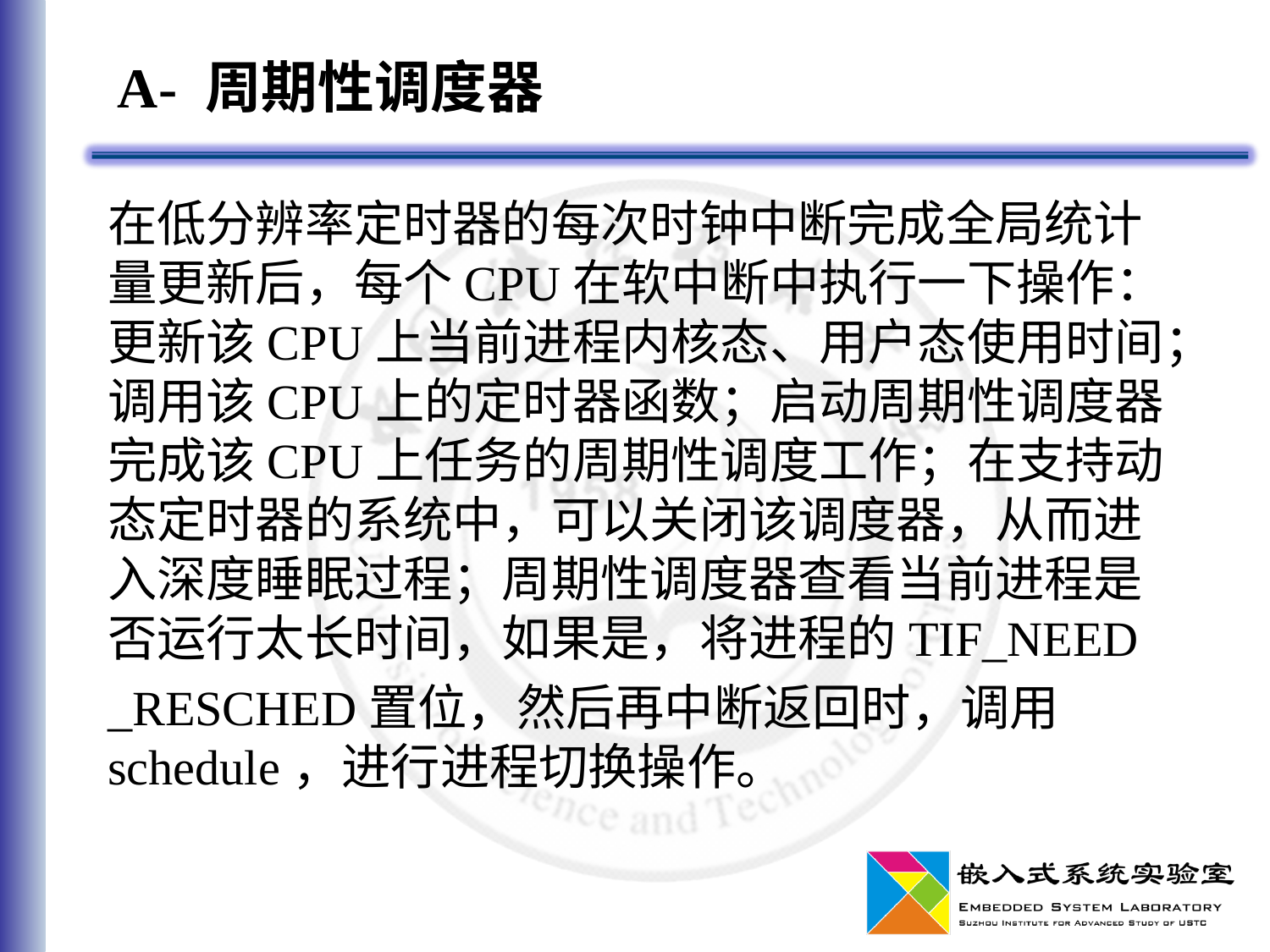

# A- 周期性调度器
在低分辨率定时器的每次时钟中断完成全局统计量更新后，每个CPU在软中断中执行一下操作：更新该CPU上当前进程内核态、用户态使用时间；调用该CPU上的定时器函数；启动周期性调度器完成该CPU上任务的周期性调度工作；在支持动态定时器的系统中，可以关闭该调度器，从而进入深度睡眠过程；周期性调度器查看当前进程是否运行太长时间，如果是，将进程的TIF_NEED
_RESCHED置位，然后再中断返回时，调用schedule，进行进程切换操作。